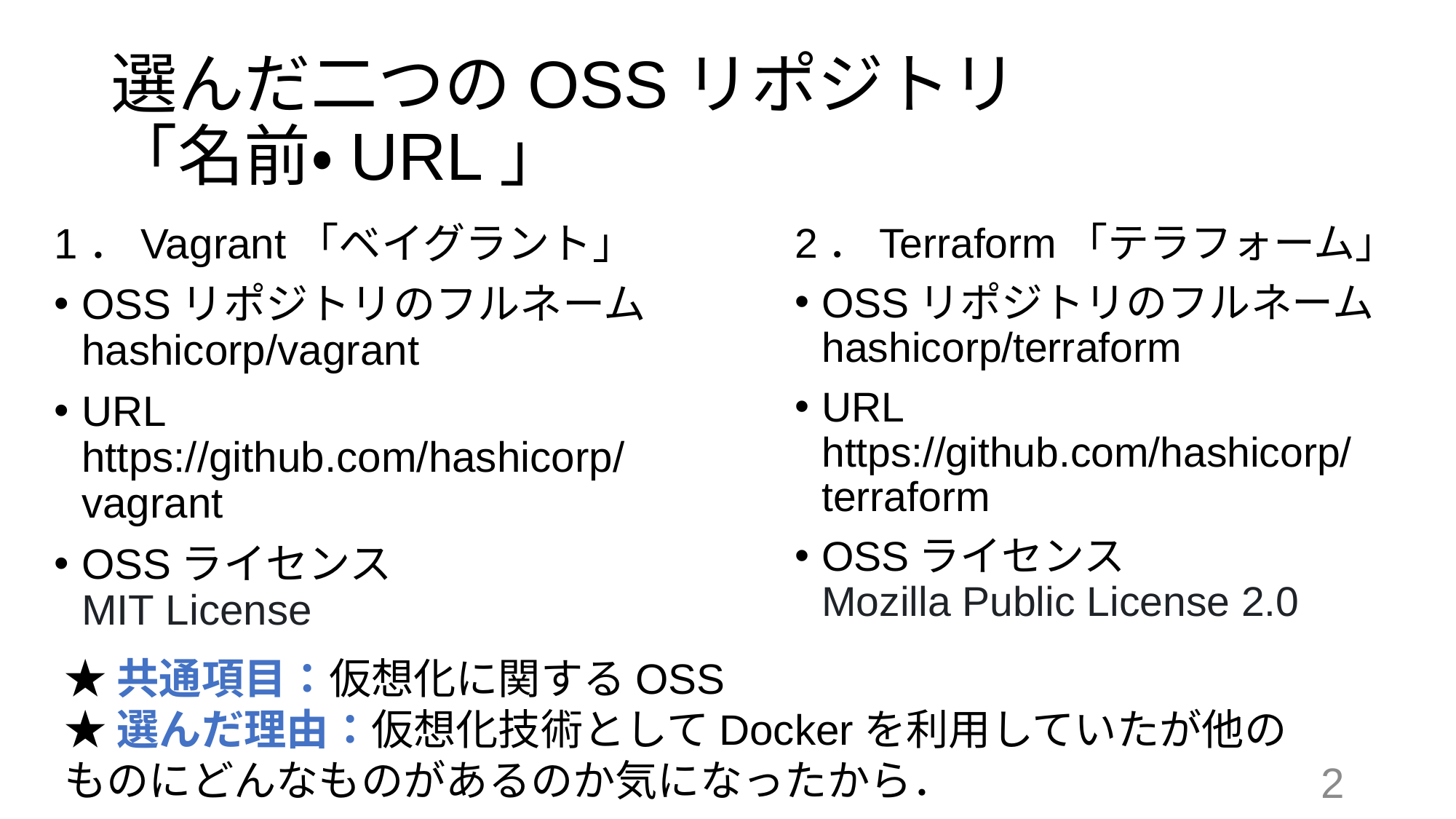

# 選んだ二つのOSSリポジトリ 「名前・URL」
1．Vagrant「ベイグラント」
OSSリポジトリのフルネーム
hashicorp/vagrant
URL
https://github.com/hashicorp/vagrant
OSSライセンス
MIT License
2．Terraform「テラフォーム」
OSSリポジトリのフルネーム
hashicorp/terraform
URL
https://github.com/hashicorp/terraform
OSSライセンス
Mozilla Public License 2.0

★共通項目：仮想化に関するOSS
★選んだ理由：仮想化技術としてDockerを利用していたが他のものにどんなものがあるのか気になったから．
2